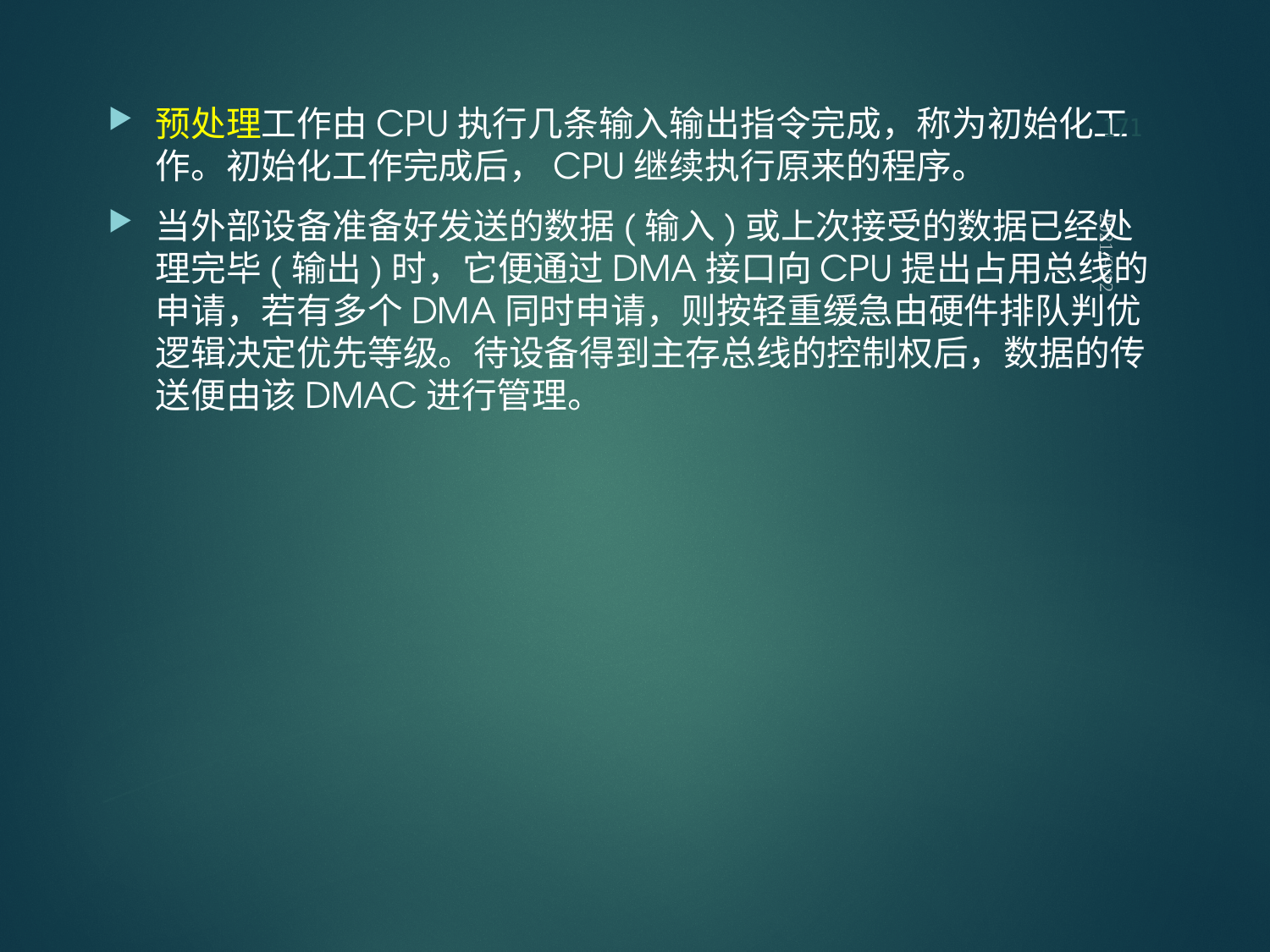

171
预处理工作由CPU执行几条输入输出指令完成，称为初始化工作。初始化工作完成后，CPU继续执行原来的程序。
当外部设备准备好发送的数据(输入)或上次接受的数据已经处理完毕(输出)时，它便通过DMA接口向CPU提出占用总线的申请，若有多个DMA同时申请，则按轻重缓急由硬件排队判优逻辑决定优先等级。待设备得到主存总线的控制权后，数据的传送便由该DMAC进行管理。
2021/9/12